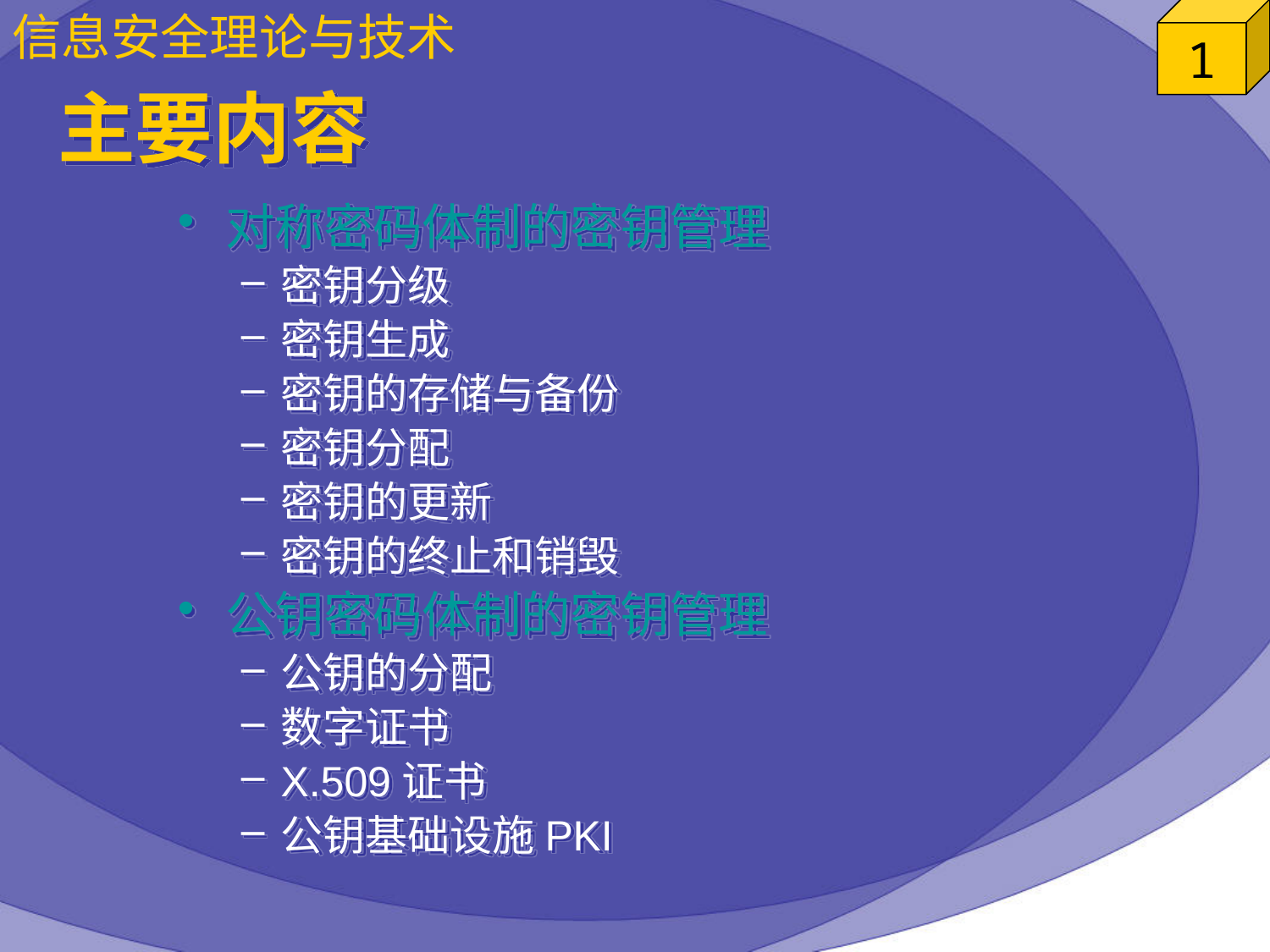

# 主要内容
对称密码体制的密钥管理
密钥分级
密钥生成
密钥的存储与备份
密钥分配
密钥的更新
密钥的终止和销毁
公钥密码体制的密钥管理
公钥的分配
数字证书
X.509证书
公钥基础设施PKI